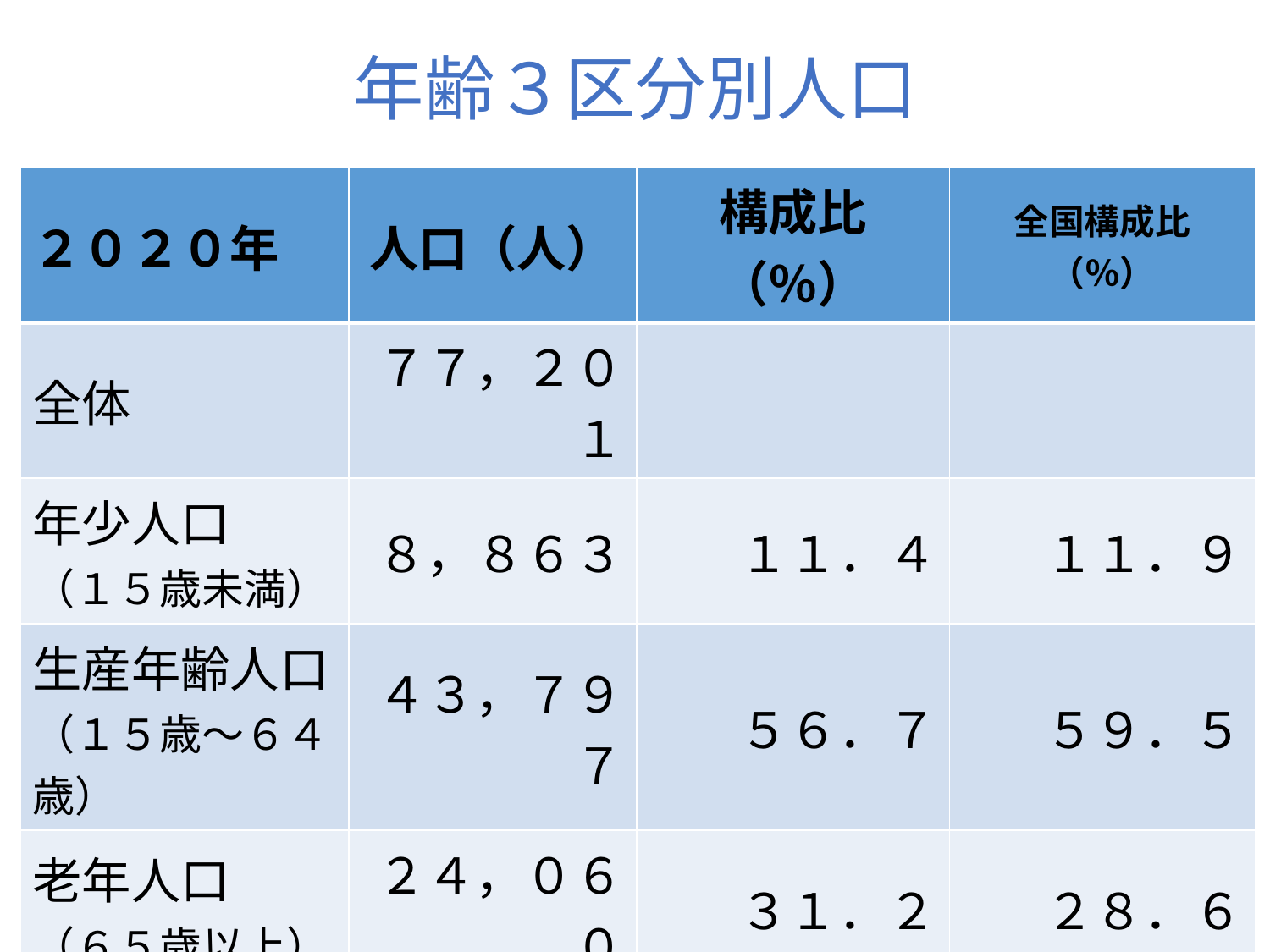

# 年齢３区分別人口
| ２０２０年 | 人口（人） | 構成比（％） | 全国構成比（％） |
| --- | --- | --- | --- |
| 全体 | ７７，２０１ |  |  |
| 年少人口 （１５歳未満） | ８，８６３ | １１．４ | １１．９ |
| 生産年齢人口 （１５歳～６４歳） | ４３，７９７ | ５６．７ | ５９．５ |
| 老年人口 （６５歳以上） | ２４，０６０ | ３１．２ | ２８．６ |